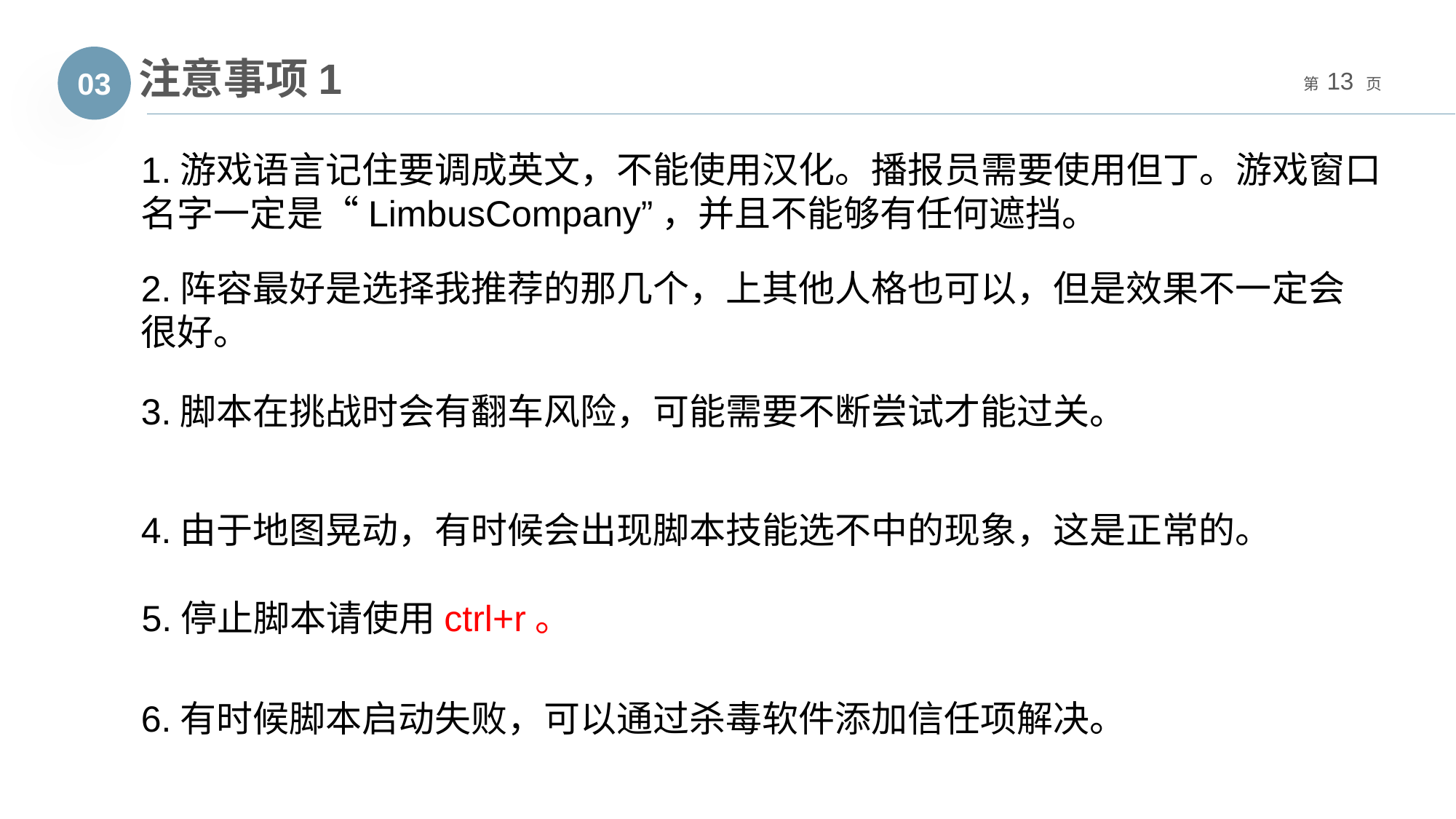

注意事项1
03
1.游戏语言记住要调成英文，不能使用汉化。播报员需要使用但丁。游戏窗口名字一定是“LimbusCompany”，并且不能够有任何遮挡。
2.阵容最好是选择我推荐的那几个，上其他人格也可以，但是效果不一定会很好。
3.脚本在挑战时会有翻车风险，可能需要不断尝试才能过关。
4.由于地图晃动，有时候会出现脚本技能选不中的现象，这是正常的。
5.停止脚本请使用ctrl+r。
6.有时候脚本启动失败，可以通过杀毒软件添加信任项解决。